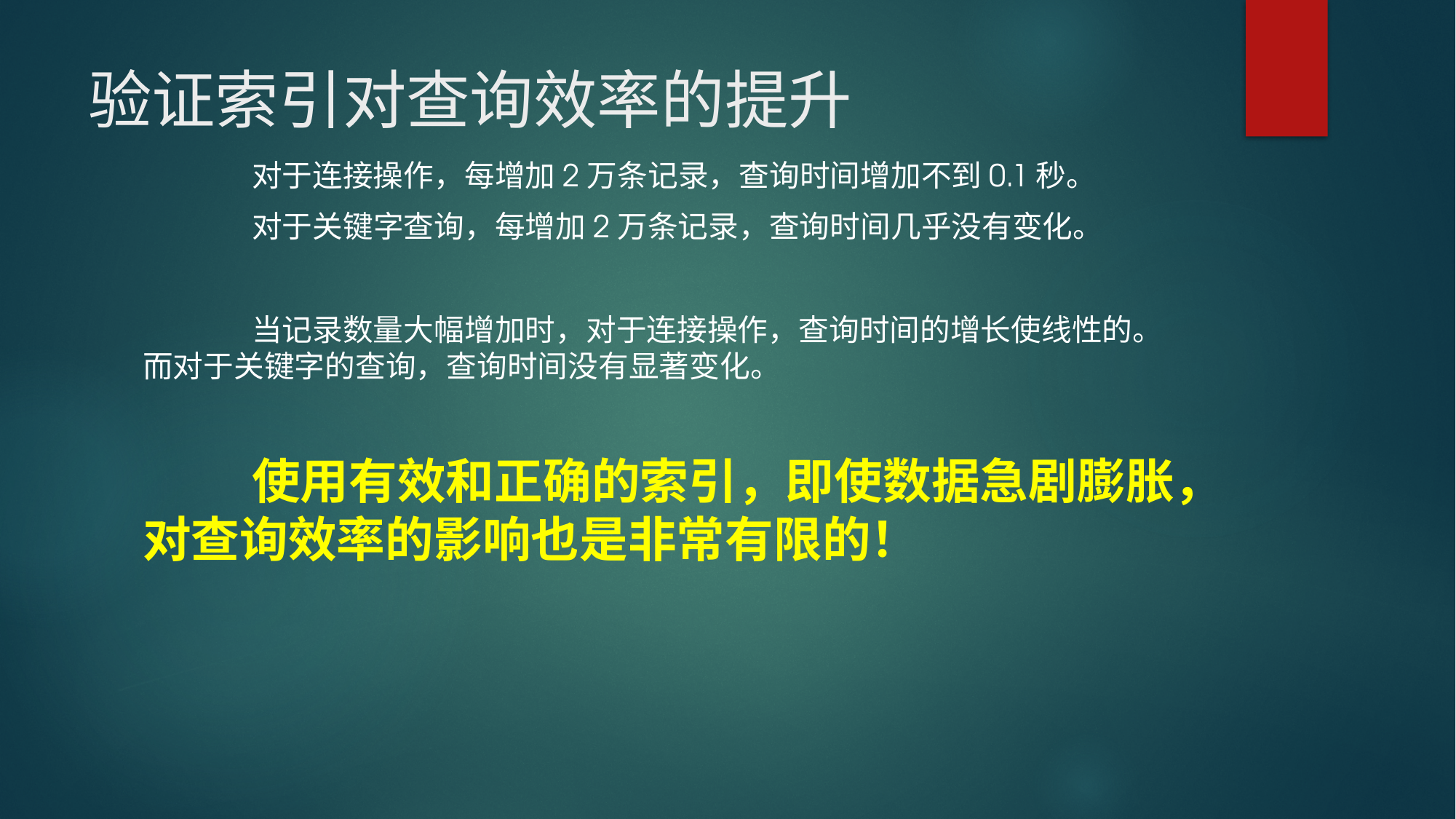

# 验证索引对查询效率的提升
	对于连接操作，每增加2万条记录，查询时间增加不到0.1秒。
	对于关键字查询，每增加2万条记录，查询时间几乎没有变化。

	当记录数量大幅增加时，对于连接操作，查询时间的增长使线性的。而对于关键字的查询，查询时间没有显著变化。

	使用有效和正确的索引，即使数据急剧膨胀，对查询效率的影响也是非常有限的！